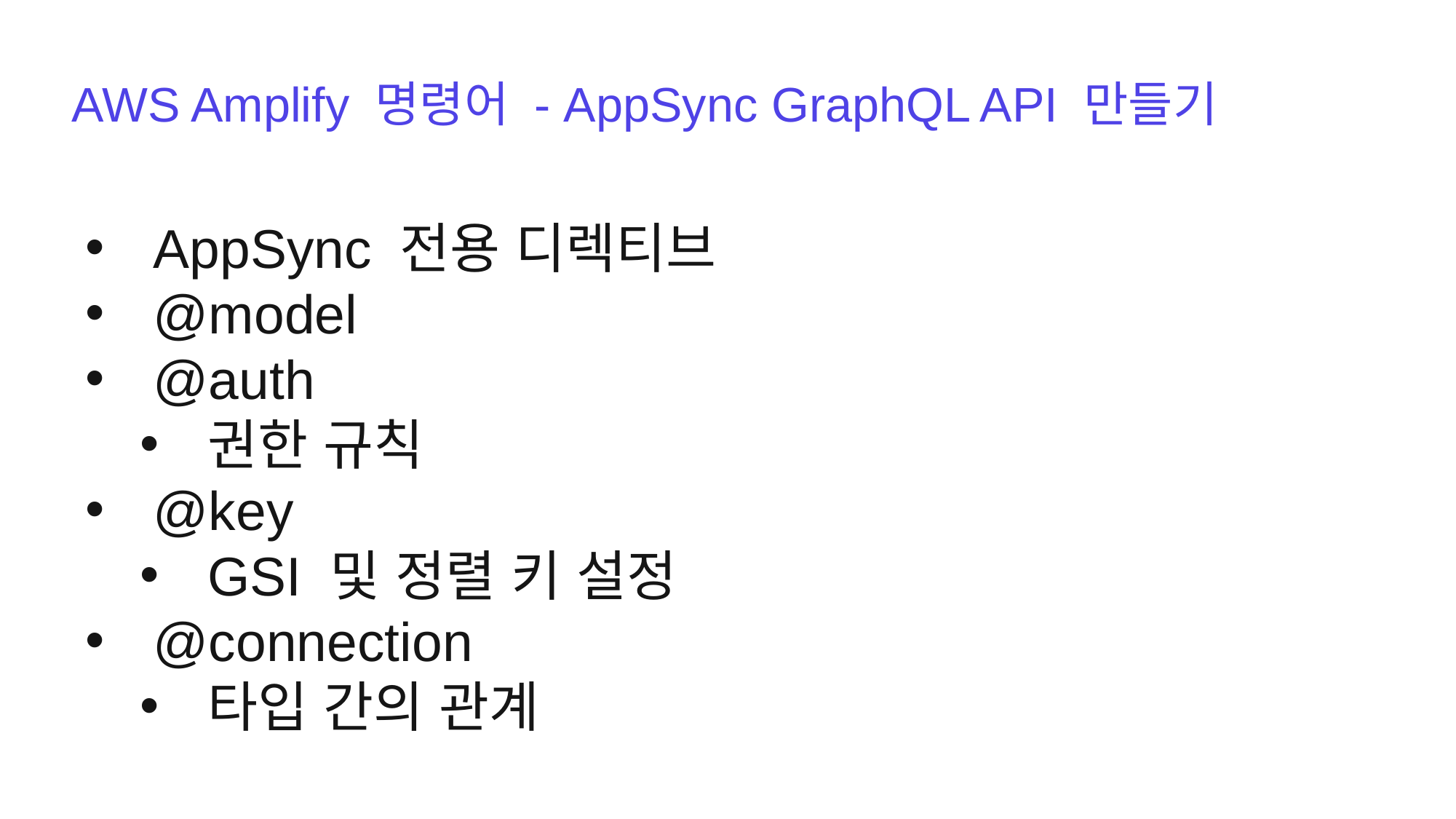

AWS Amplify 명령어 - AppSync GraphQL API 만들기
AppSync 전용 디렉티브
@model
@auth
권한 규칙
@key
GSI 및 정렬 키 설정
@connection
타입 간의 관계